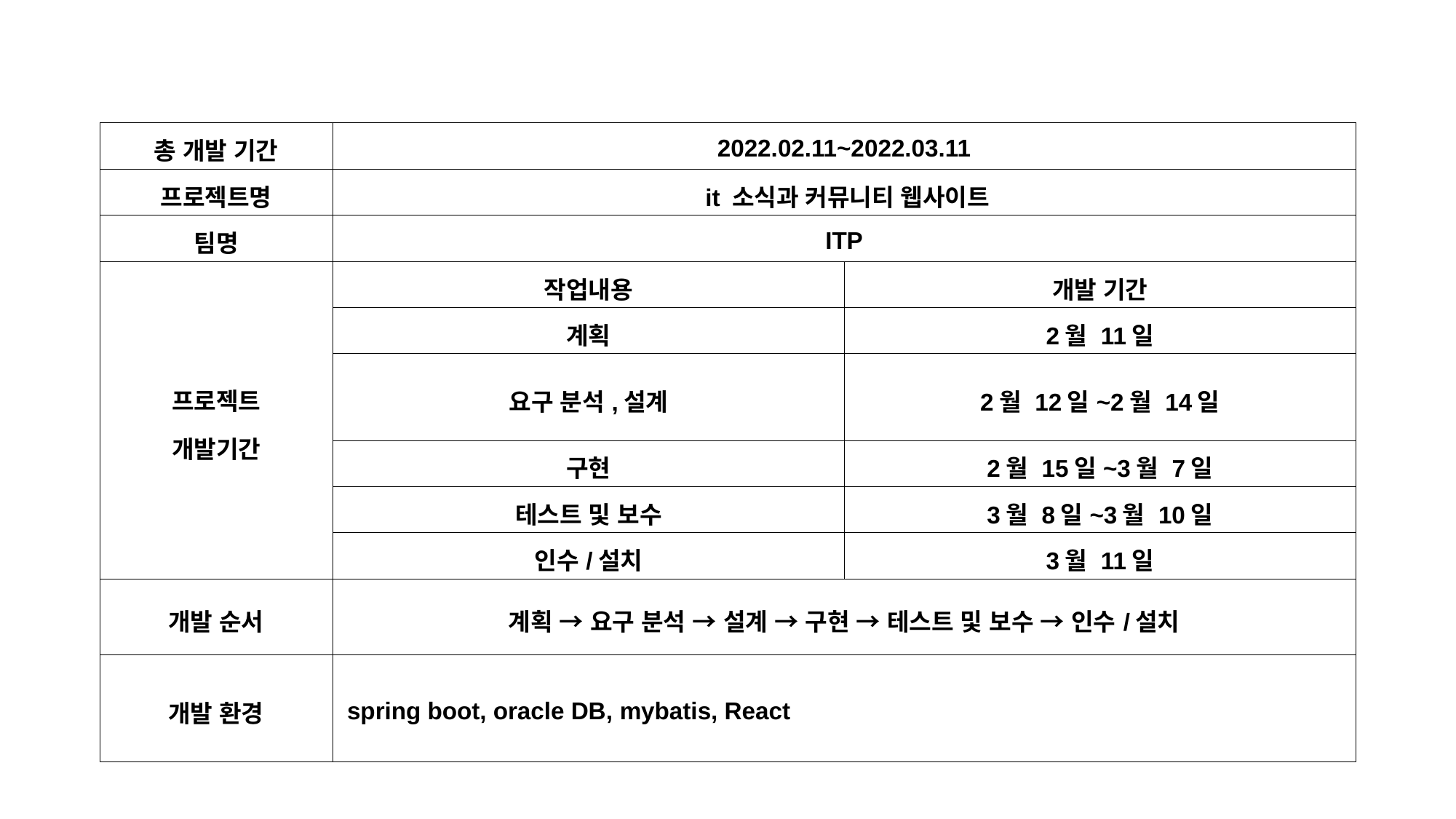

| 총 개발 기간 | 2022.02.11~2022.03.11 |  |
| --- | --- | --- |
| 프로젝트명 | it 소식과 커뮤니티 웹사이트 |  |
| 팀명 | ITP |  |
| 프로젝트 개발기간 | 작업내용 | 개발 기간 |
|  | 계획 | 2월 11일 |
|  | 요구 분석,설계 | 2월 12일~2월 14일 |
|  | 구현 | 2월 15일~3월 7일 |
|  | 테스트 및 보수 | 3월 8일~3월 10일 |
|  | 인수/설치 | 3월 11일 |
| 개발 순서 | 계획 → 요구 분석 → 설계 → 구현 → 테스트 및 보수 → 인수/설치 |  |
| 개발 환경 | spring boot, oracle DB, mybatis, React |  |